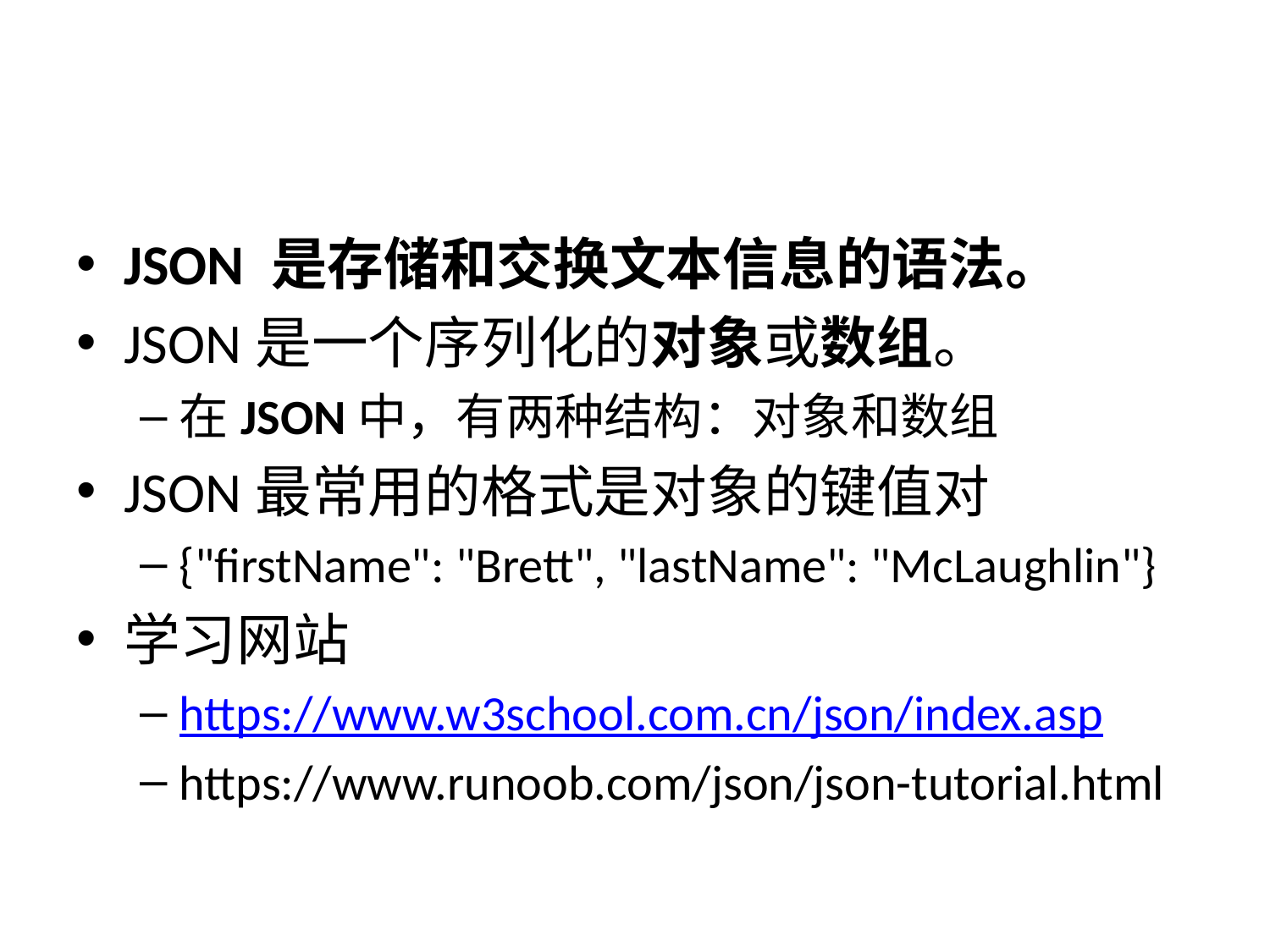

#
JSON 是存储和交换文本信息的语法。
JSON是一个序列化的对象或数组。
在JSON中，有两种结构：对象和数组
JSON最常用的格式是对象的键值对
{"firstName": "Brett", "lastName": "McLaughlin"}
学习网站
https://www.w3school.com.cn/json/index.asp
https://www.runoob.com/json/json-tutorial.html